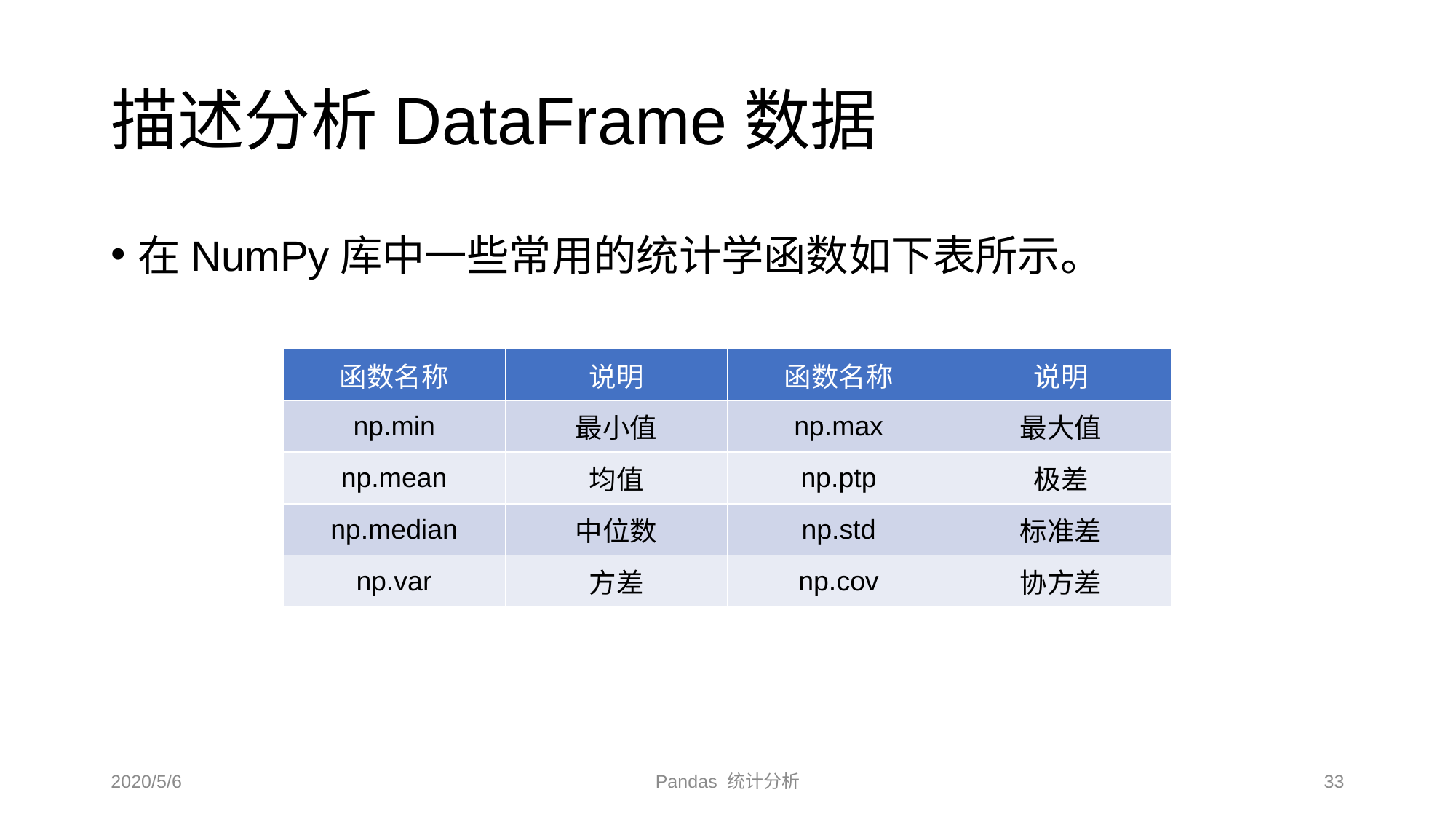

# 描述分析DataFrame数据
在NumPy库中一些常用的统计学函数如下表所示。
| 函数名称 | 说明 | 函数名称 | 说明 |
| --- | --- | --- | --- |
| np.min | 最小值 | np.max | 最大值 |
| np.mean | 均值 | np.ptp | 极差 |
| np.median | 中位数 | np.std | 标准差 |
| np.var | 方差 | np.cov | 协方差 |
2020/5/6
Pandas 统计分析
33